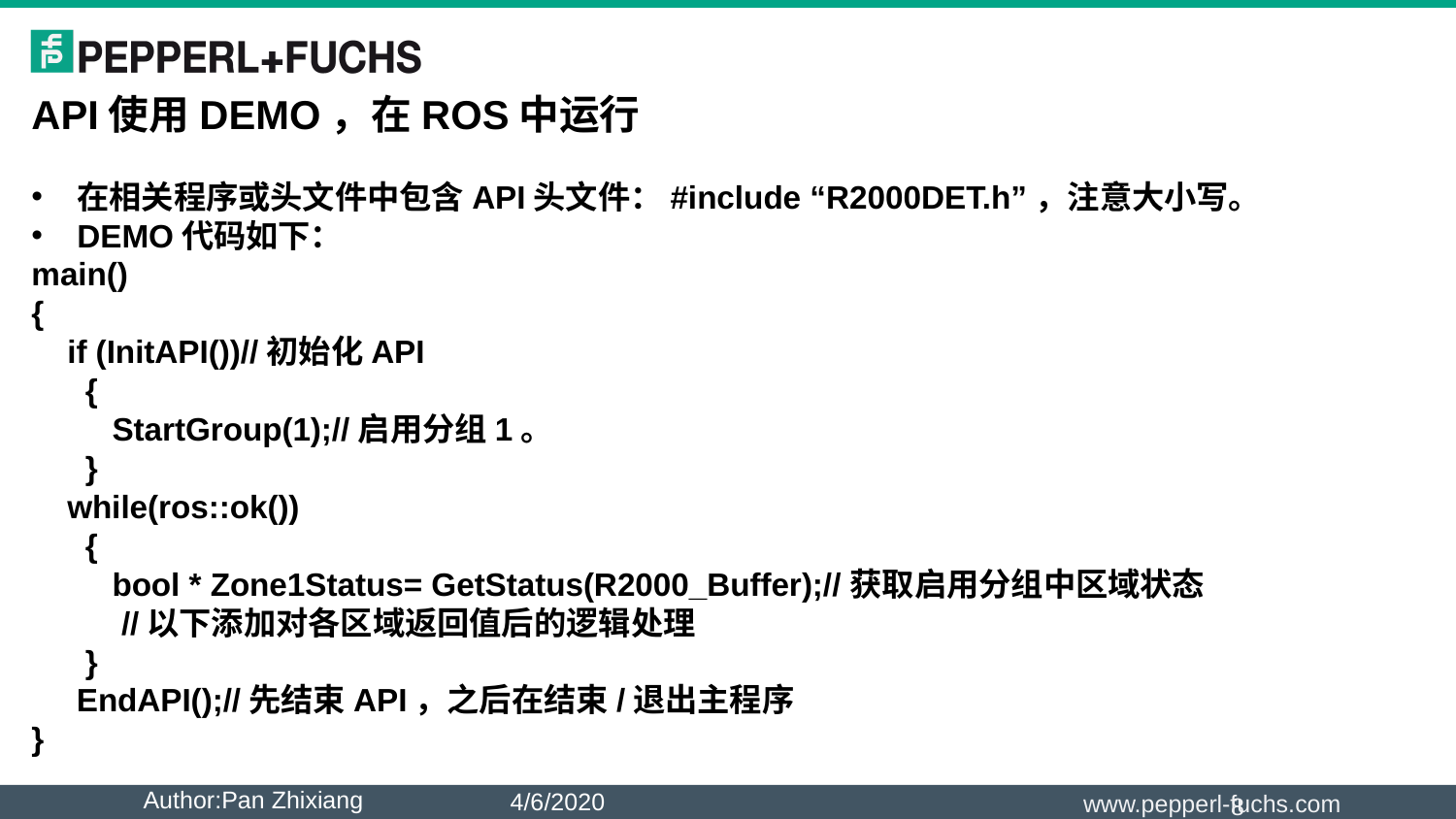

API使用DEMO，在ROS中运行

在相关程序或头文件中包含API头文件：#include “R2000DET.h”，注意大小写。
DEMO代码如下：
main()
{
    if (InitAPI())//初始化API
      {
         StartGroup(1);//启用分组1。
      }
    while(ros::ok())
      {
         bool * Zone1Status= GetStatus(R2000_Buffer);//获取启用分组中区域状态
          //以下添加对各区域返回值后的逻辑处理
      }
     EndAPI();//先结束API，之后在结束/退出主程序
}
#
4/6/2020
Author:Pan Zhixiang
8